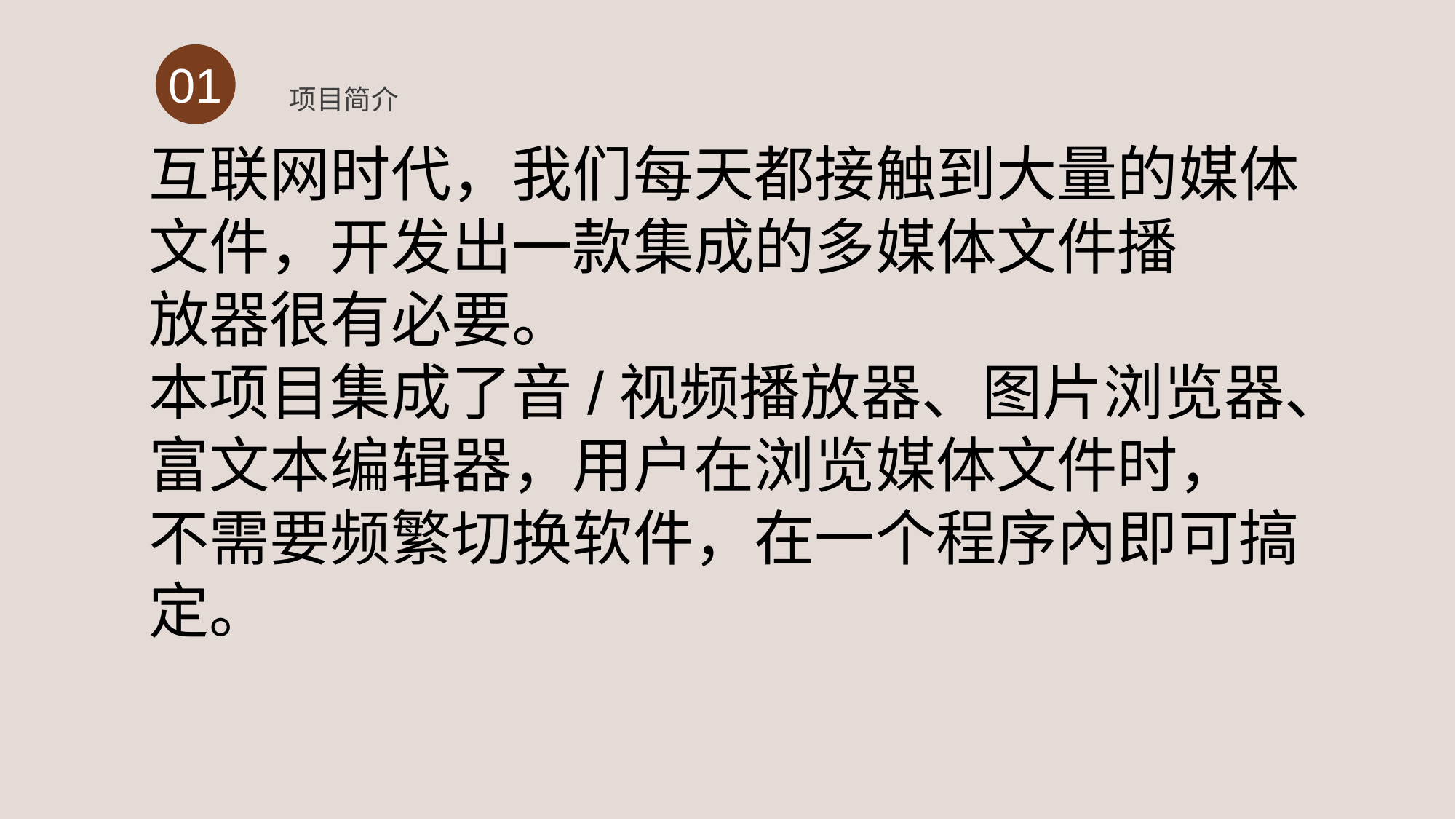

01
项目简介
互联网时代，我们每天都接触到大量的媒体文件，开发出一款集成的多媒体文件播
放器很有必要。
本项目集成了音/视频播放器、图片浏览器、富文本编辑器，用户在浏览媒体文件时，
不需要频繁切换软件，在一个程序內即可搞定。